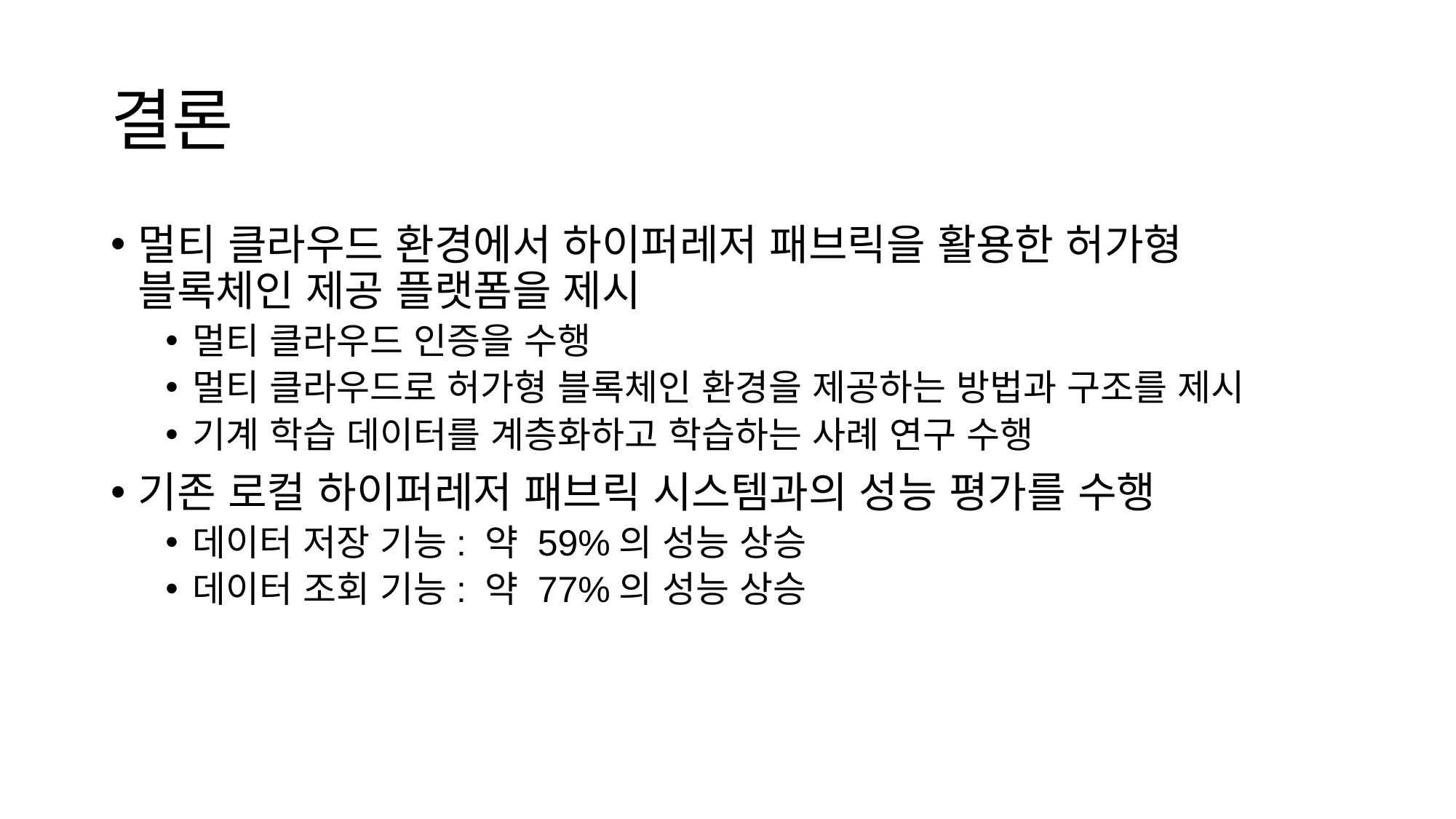

# 결론
멀티 클라우드 환경에서 하이퍼레저 패브릭을 활용한 허가형 블록체인 제공 플랫폼을 제시
멀티 클라우드 인증을 수행
멀티 클라우드로 허가형 블록체인 환경을 제공하는 방법과 구조를 제시
기계 학습 데이터를 계층화하고 학습하는 사례 연구 수행
기존 로컬 하이퍼레저 패브릭 시스템과의 성능 평가를 수행
데이터 저장 기능: 약 59%의 성능 상승
데이터 조회 기능: 약 77%의 성능 상승